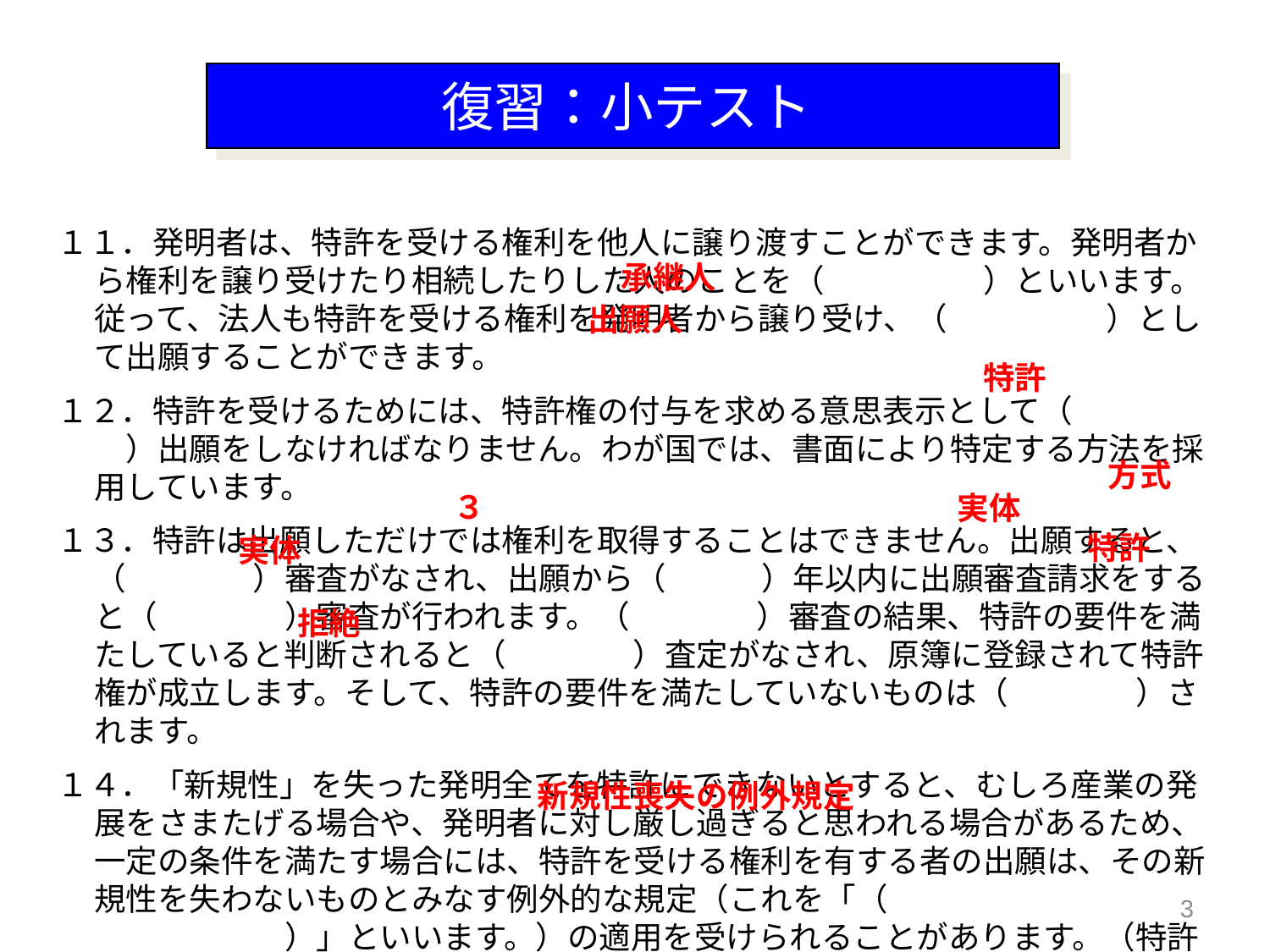

復習：小テスト
１１．発明者は、特許を受ける権利を他人に譲り渡すことができます。発明者から権利を譲り受けたり相続したりした人のことを（　　　　　）といいます。従って、法人も特許を受ける権利を発明者から譲り受け、（　　　　　）として出願することができます。
１２．特許を受けるためには、特許権の付与を求める意思表示として（　　　　）出願をしなければなりません。わが国では、書面により特定する方法を採用しています。
１３．特許は出願しただけでは権利を取得することはできません。出願すると、（　　　　）審査がなされ、出願から（　　　）年以内に出願審査請求をすると（　　　　）審査が行われます。（　　　　）審査の結果、特許の要件を満たしていると判断されると（　　　　）査定がなされ、原簿に登録されて特許権が成立します。そして、特許の要件を満たしていないものは（　　　　）されます。
１４．「新規性」を失った発明全てを特許にできないとすると、むしろ産業の発展をさまたげる場合や、発明者に対し厳し過ぎると思われる場合があるため、一定の条件を満たす場合には、特許を受ける権利を有する者の出願は、その新規性を失わないものとみなす例外的な規定（これを「（　　　　　　　　　　　　　　　　）」といいます。）の適用を受けられることがあります。（特許法第30 条）
承継人
出願人
特許
方式
３
実体
特許
実体
拒絶
新規性喪失の例外規定
3